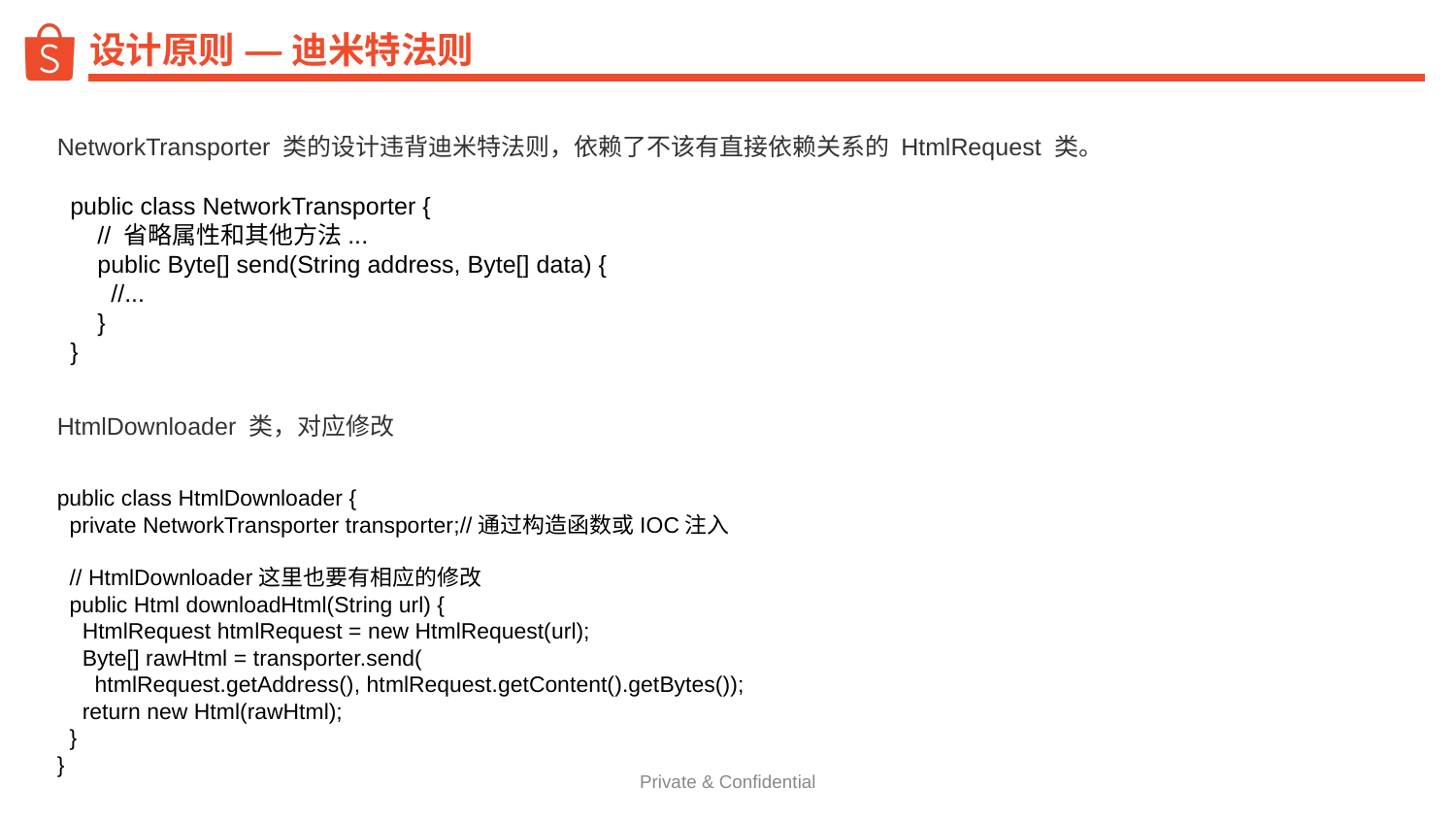

# 设计原则 — 迪米特法则
NetworkTransporter 类的设计违背迪米特法则，依赖了不该有直接依赖关系的 HtmlRequest 类。
public class NetworkTransporter {
    // 省略属性和其他方法...
    public Byte[] send(String address, Byte[] data) {
      //...
    }
}
HtmlDownloader 类，对应修改
public class HtmlDownloader {
  private NetworkTransporter transporter;//通过构造函数或IOC注入

  // HtmlDownloader这里也要有相应的修改
  public Html downloadHtml(String url) {
    HtmlRequest htmlRequest = new HtmlRequest(url);
    Byte[] rawHtml = transporter.send(
      htmlRequest.getAddress(), htmlRequest.getContent().getBytes());
    return new Html(rawHtml);
  }
}